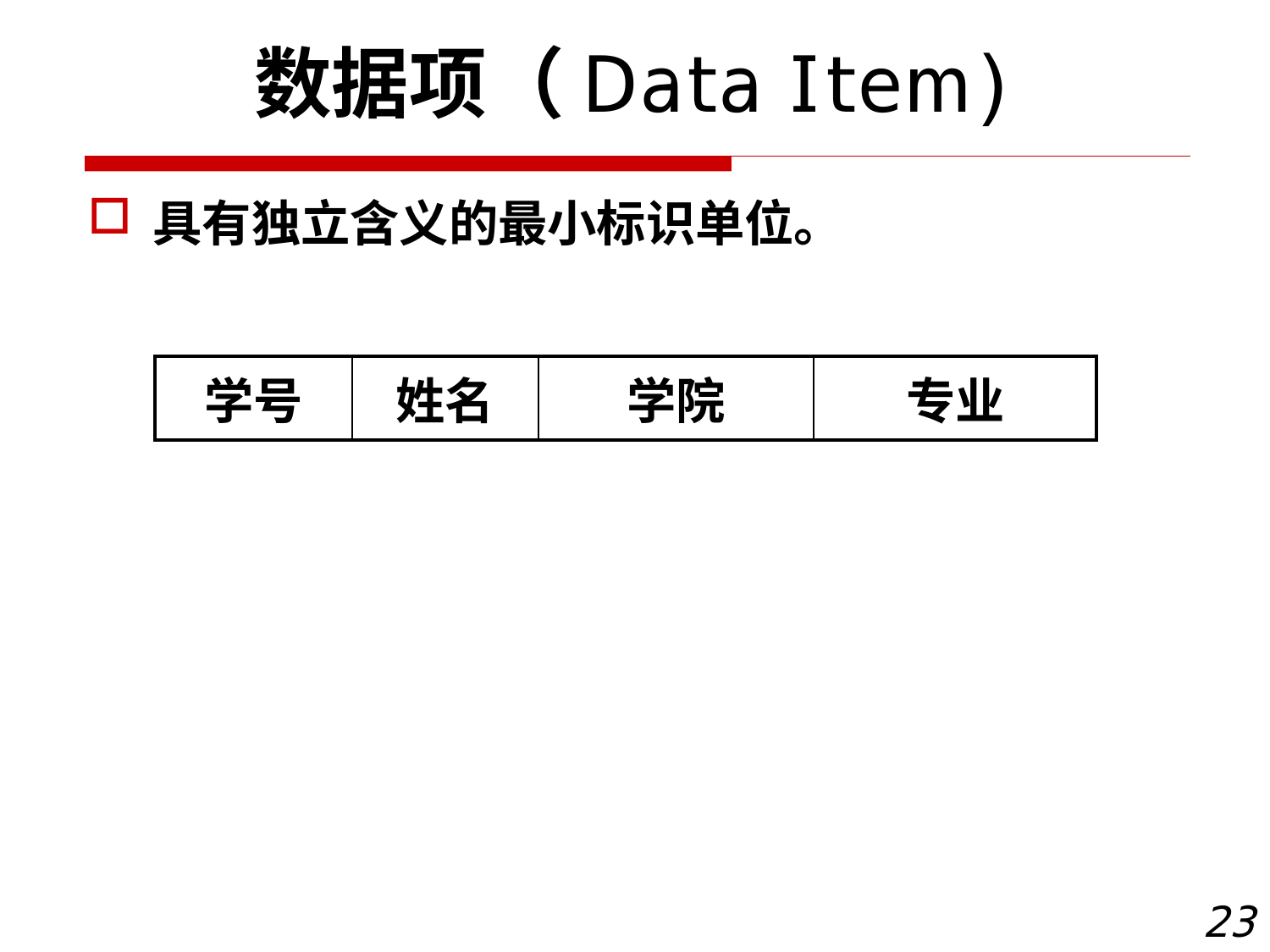

数据项（Data Item)
具有独立含义的最小标识单位。
| 学号 | 姓名 | 学院 | 专业 |
| --- | --- | --- | --- |
23